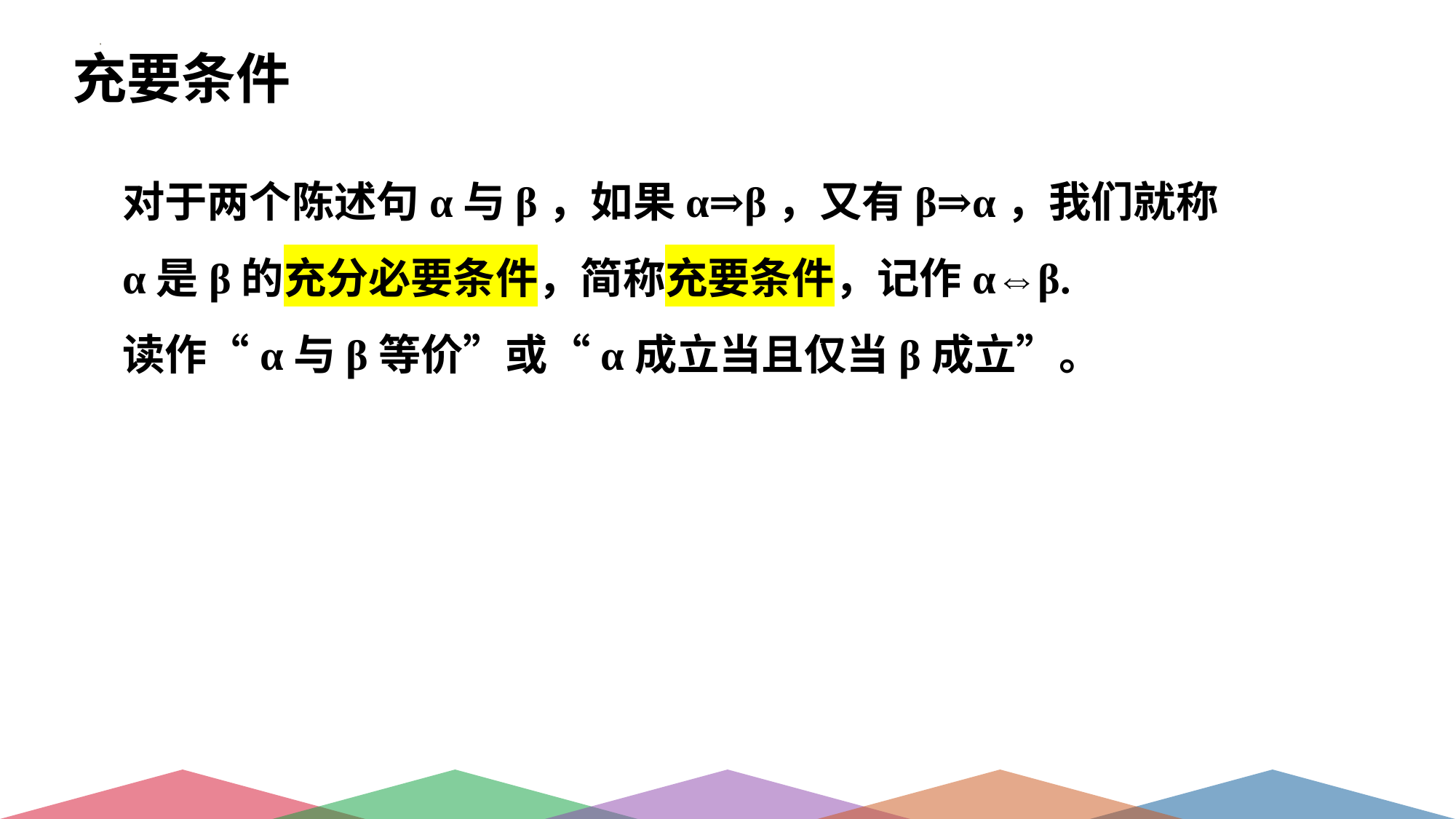

充要条件
对于两个陈述句α与β，如果α⇒β，又有β⇒α，我们就称α是β的充分必要条件，简称充要条件，记作α⇔β.
读作“α与β等价”或“α成立当且仅当β成立”。